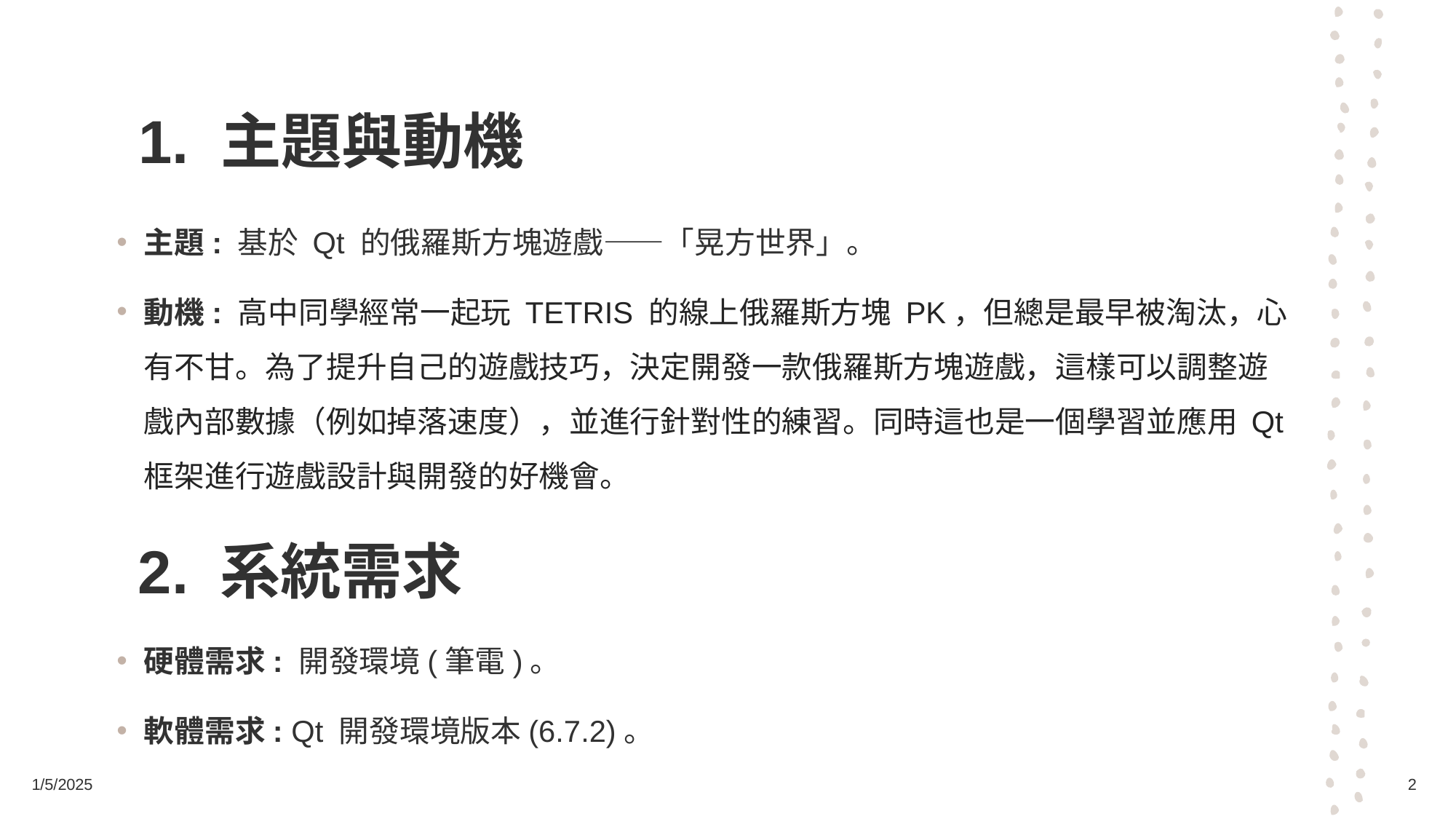

# 1. 主題與動機
主題: 基於 Qt 的俄羅斯方塊遊戲——「晃方世界」。
動機: 高中同學經常一起玩 TETRIS 的線上俄羅斯方塊 PK，但總是最早被淘汰，心有不甘。為了提升自己的遊戲技巧，決定開發一款俄羅斯方塊遊戲，這樣可以調整遊戲內部數據（例如掉落速度），並進行針對性的練習。同時這也是一個學習並應用 Qt 框架進行遊戲設計與開發的好機會。

2. 系統需求
硬體需求: 開發環境(筆電)。
軟體需求: Qt 開發環境版本(6.7.2)。
1/5/2025
2